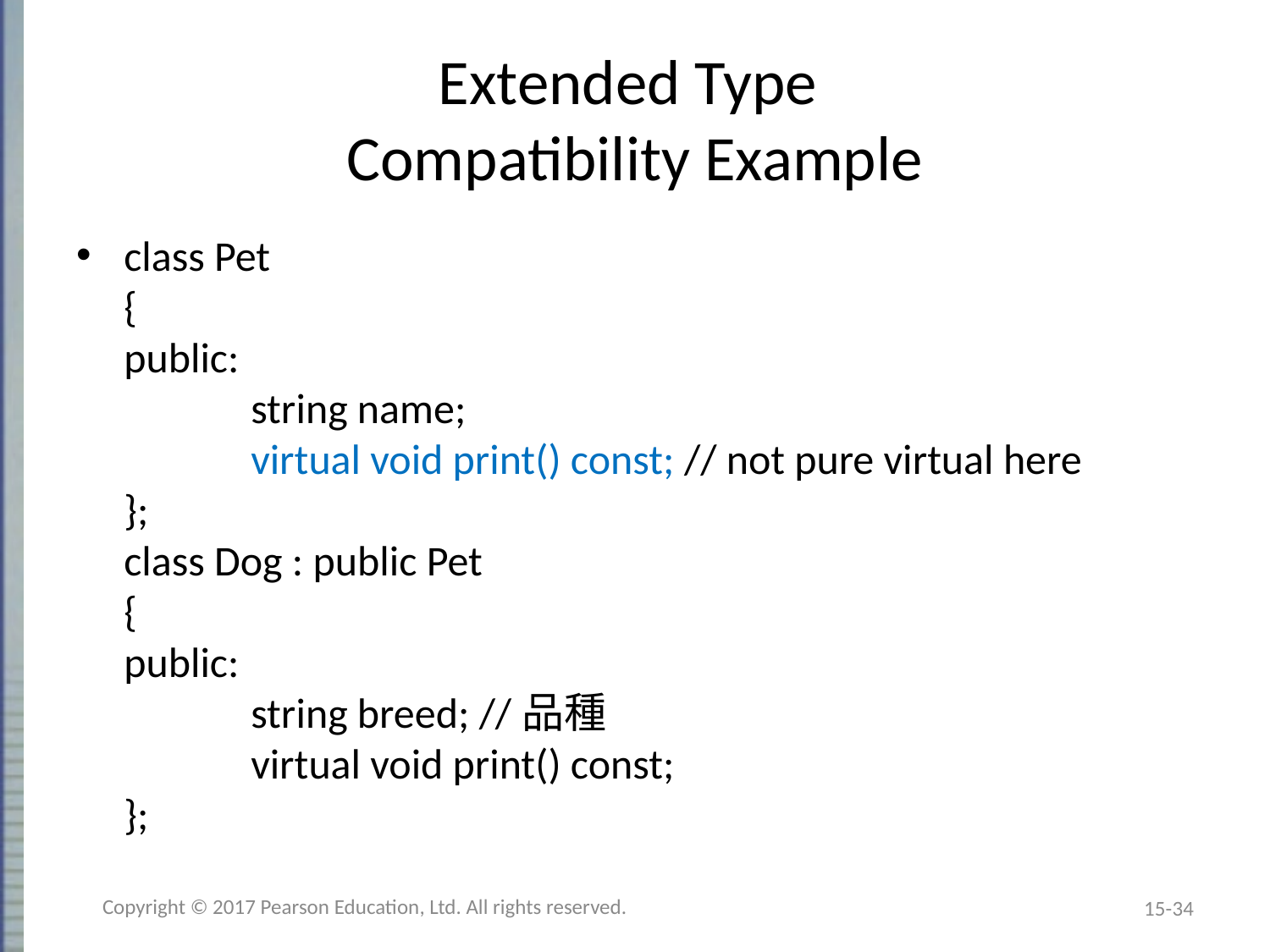

# Extended Type Compatibility Example
class Pet
{
public:
	string name;
	virtual void print() const; // not pure virtual here
};
class Dog : public Pet
{
public:
	string breed; //品種
	virtual void print() const;
};
Copyright © 2017 Pearson Education, Ltd. All rights reserved.
15-34